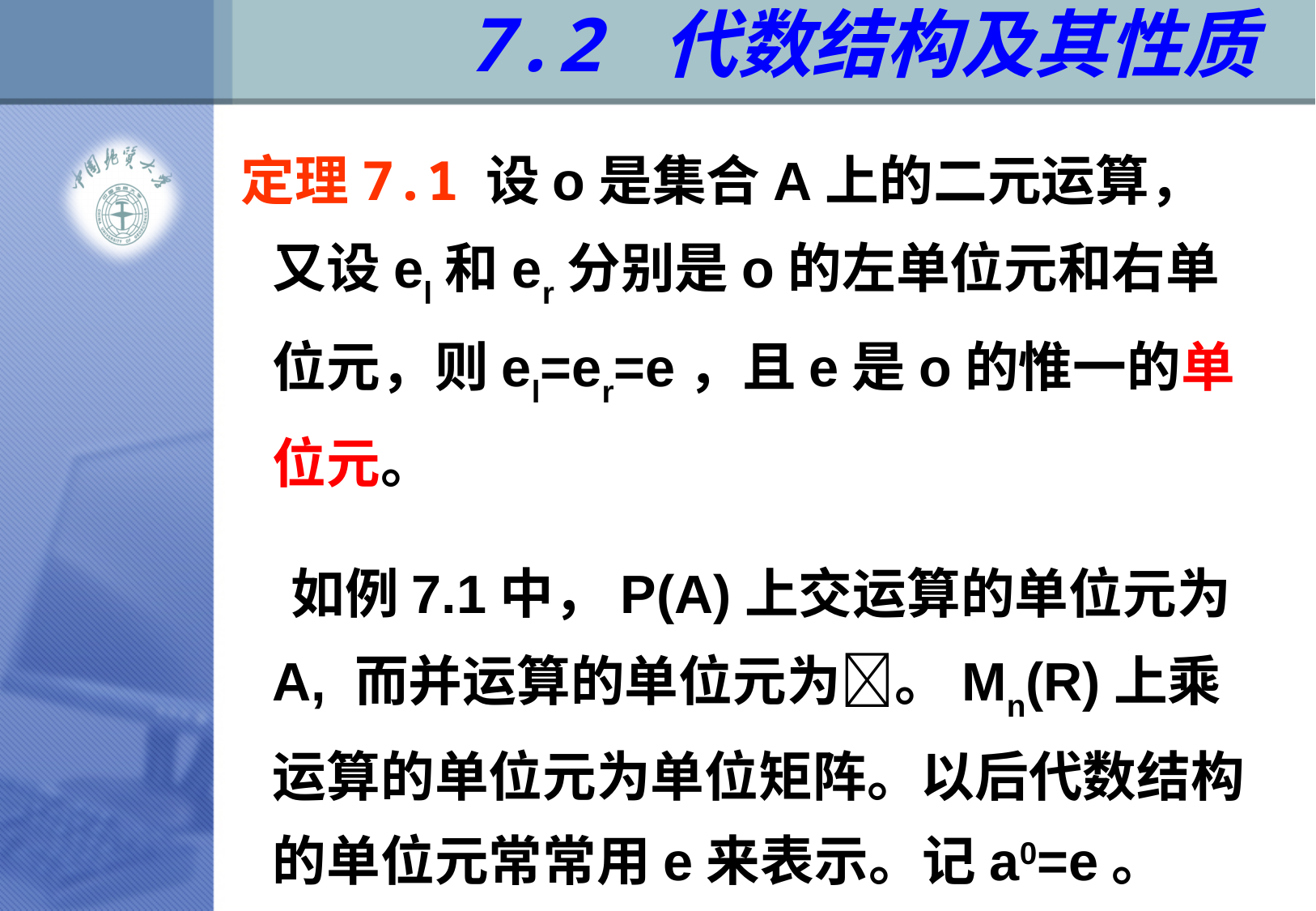

# 7.2 代数结构及其性质
   定理7.1 设ο是集合A上的二元运算，又设el和er分别是ο的左单位元和右单位元，则el=er=e，且e是ο的惟一的单位元。

       如例7.1中，P(A)上交运算的单位元为A, 而并运算的单位元为∅。Mn(R)上乘运算的单位元为单位矩阵。以后代数结构的单位元常常用e来表示。记a0=e。